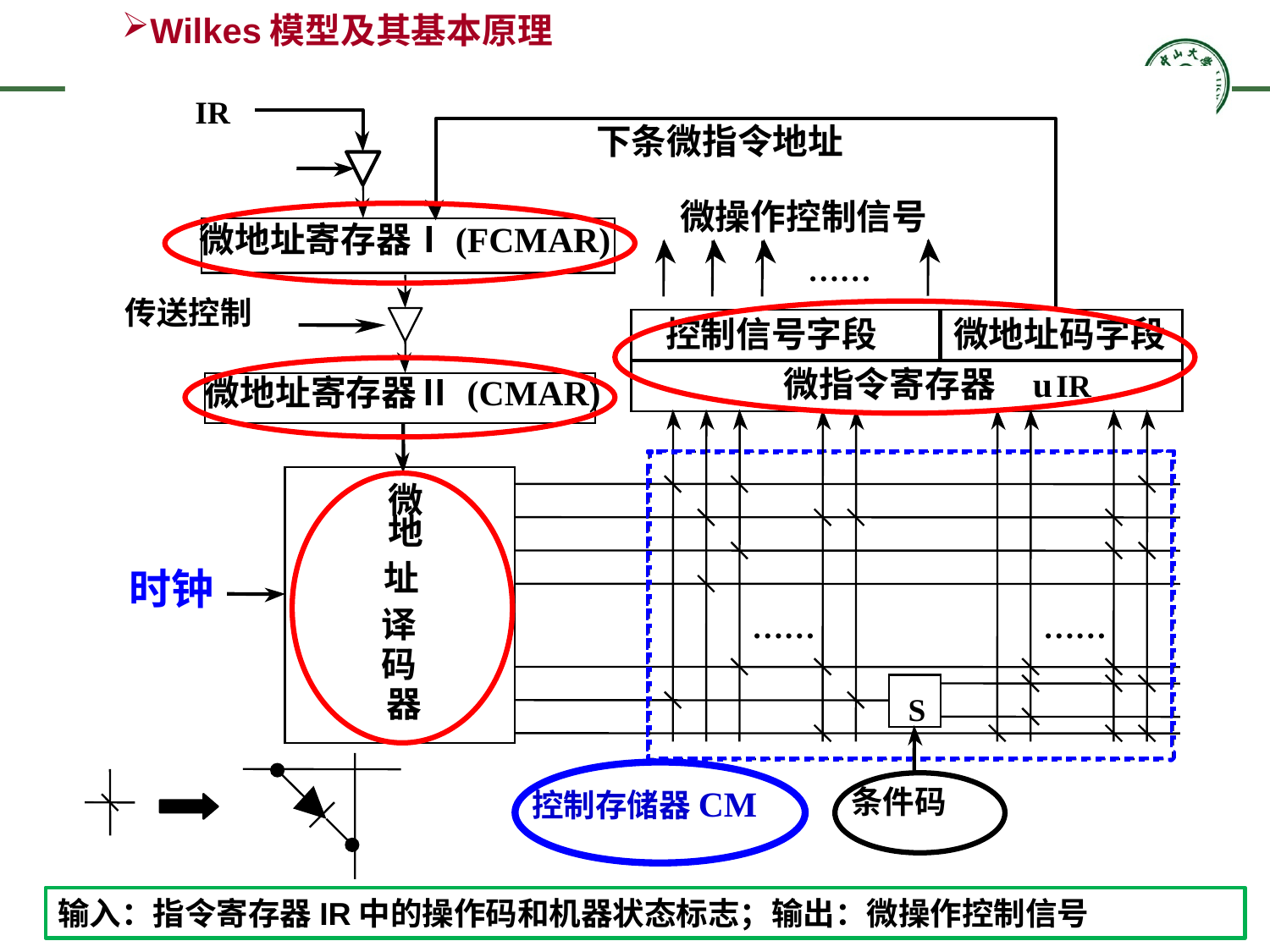

Wilkes模型及其基本原理

IR

下条微指令地址

微操作控制信号

……

控制信号字段
微地址码字段

u
微指令寄存器
IR

微地址寄存器Ⅰ(FCMAR)

传送控制

微地址寄存器Ⅱ (CMAR)

微
地
址
译
器
码

时钟

……
……

S

控制存储器CM
条件码

输入：指令寄存器IR中的操作码和机器状态标志；输出：微操作控制信号